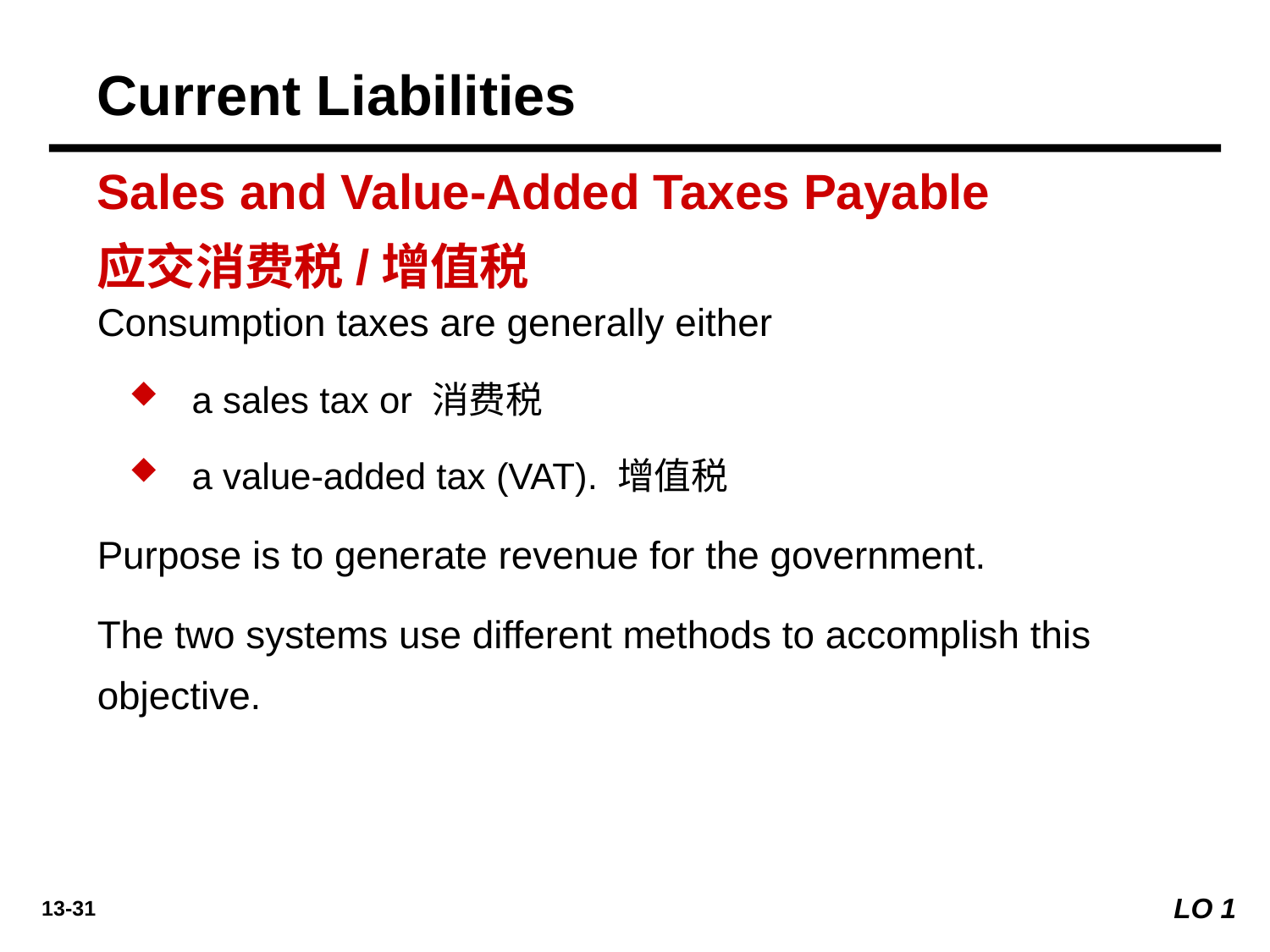

Current Liabilities

Sales and Value-Added Taxes Payable
应交消费税/增值税
Consumption taxes are generally either
a sales tax or 消费税
a value-added tax (VAT). 增值税
Purpose is to generate revenue for the government.
The two systems use different methods to accomplish this objective.
LO 1